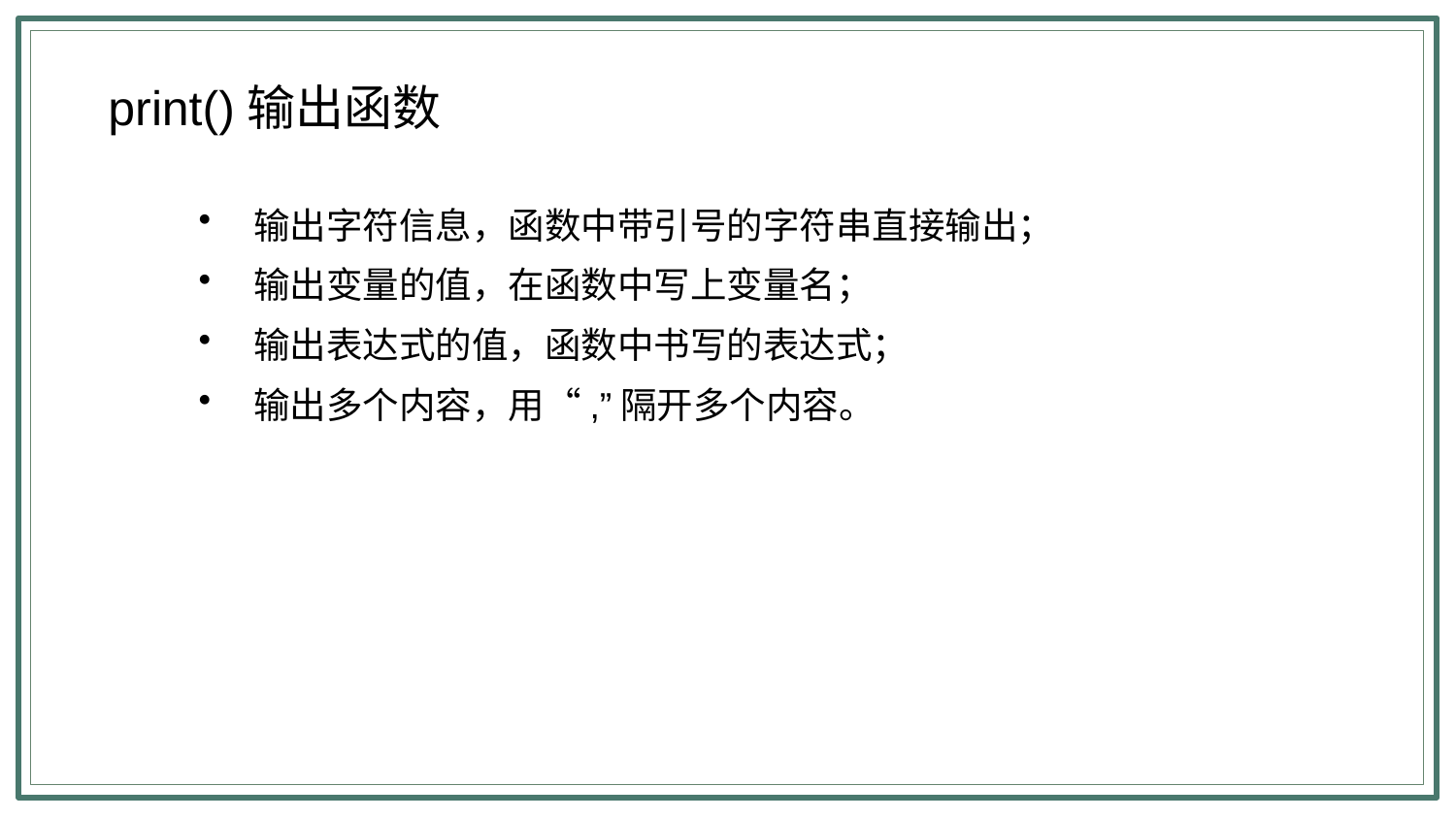

print()输出函数
输出字符信息，函数中带引号的字符串直接输出；
输出变量的值，在函数中写上变量名；
输出表达式的值，函数中书写的表达式；
输出多个内容，用“,”隔开多个内容。